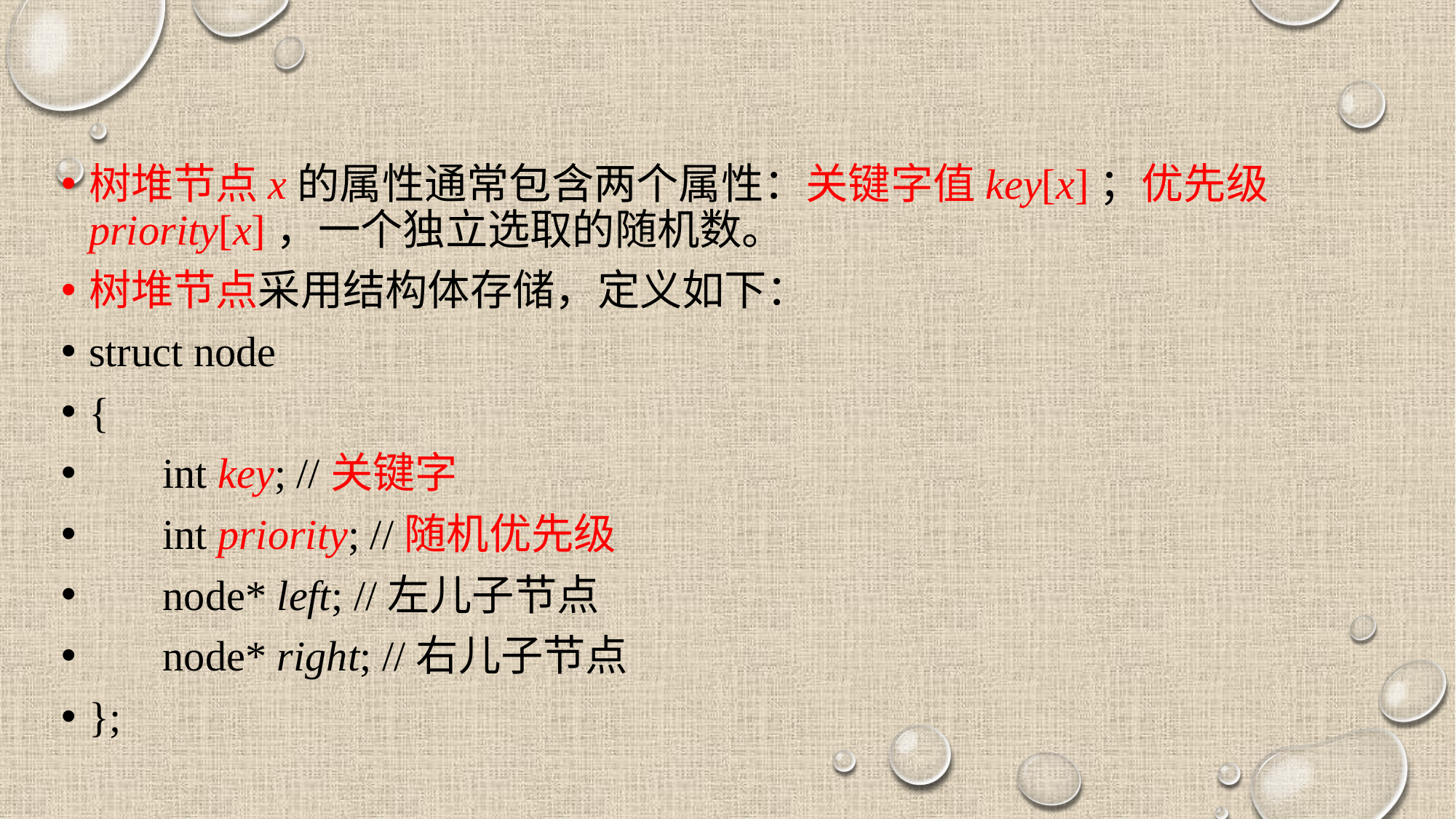

#
树堆节点x的属性通常包含两个属性：关键字值key[x]；优先级priority[x]，一个独立选取的随机数。
树堆节点采用结构体存储，定义如下：
struct node
{
       int key; //关键字
       int priority; //随机优先级
       node* left; //左儿子节点
       node* right; //右儿子节点
};